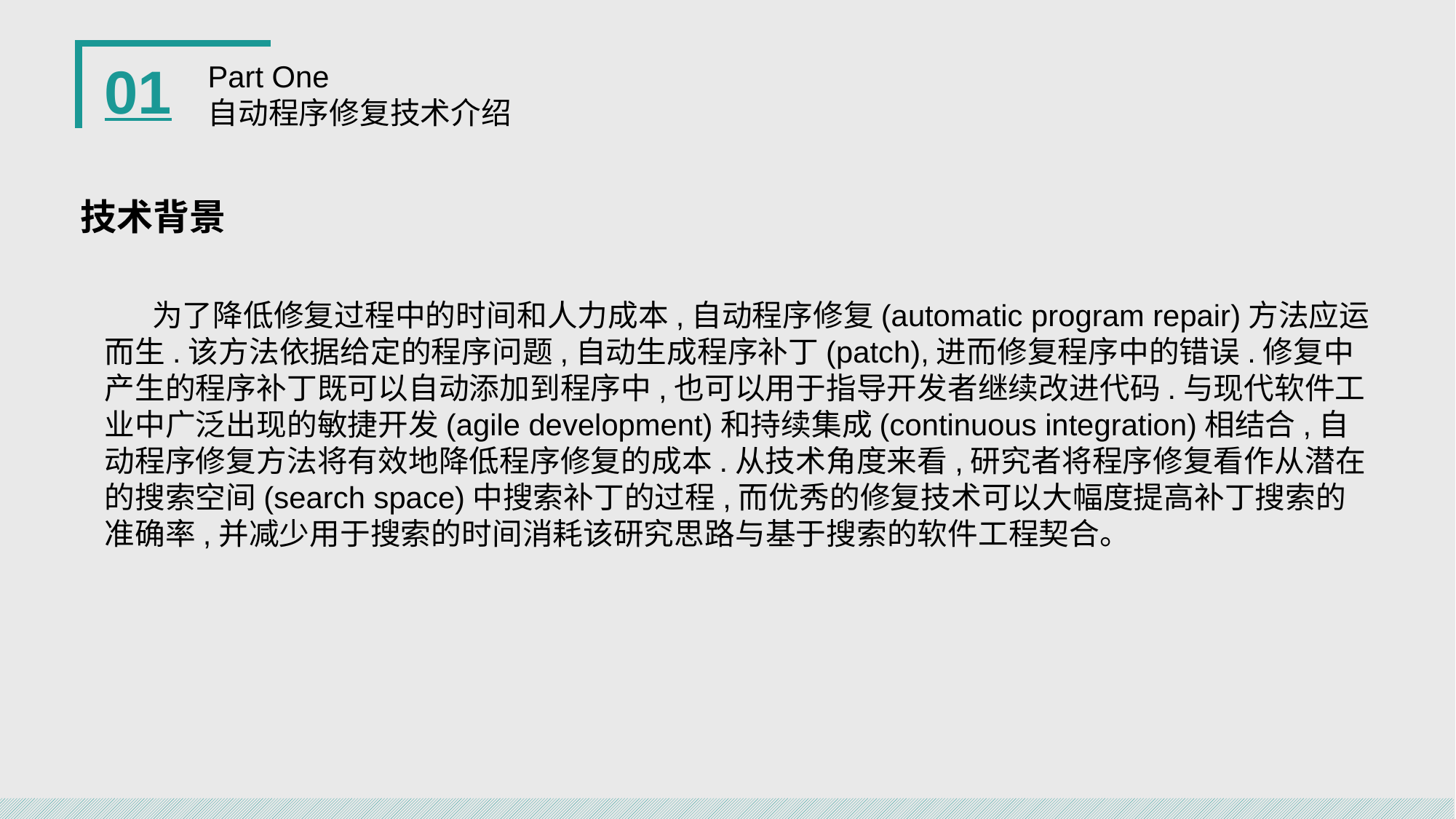

01
Part One
自动程序修复技术介绍
技术背景
      为了降低修复过程中的时间和人力成本,自动程序修复(automatic program repair)方法应运而生.该方法依据给定的程序问题,自动生成程序补丁(patch),进而修复程序中的错误.修复中产生的程序补丁既可以自动添加到程序中,也可以用于指导开发者继续改进代码.与现代软件工业中广泛出现的敏捷开发(agile development)和持续集成(continuous integration)相结合,自动程序修复方法将有效地降低程序修复的成本.从技术角度来看,研究者将程序修复看作从潜在的搜索空间(search space)中搜索补丁的过程,而优秀的修复技术可以大幅度提高补丁搜索的准确率,并减少用于搜索的时间消耗该研究思路与基于搜索的软件工程契合。